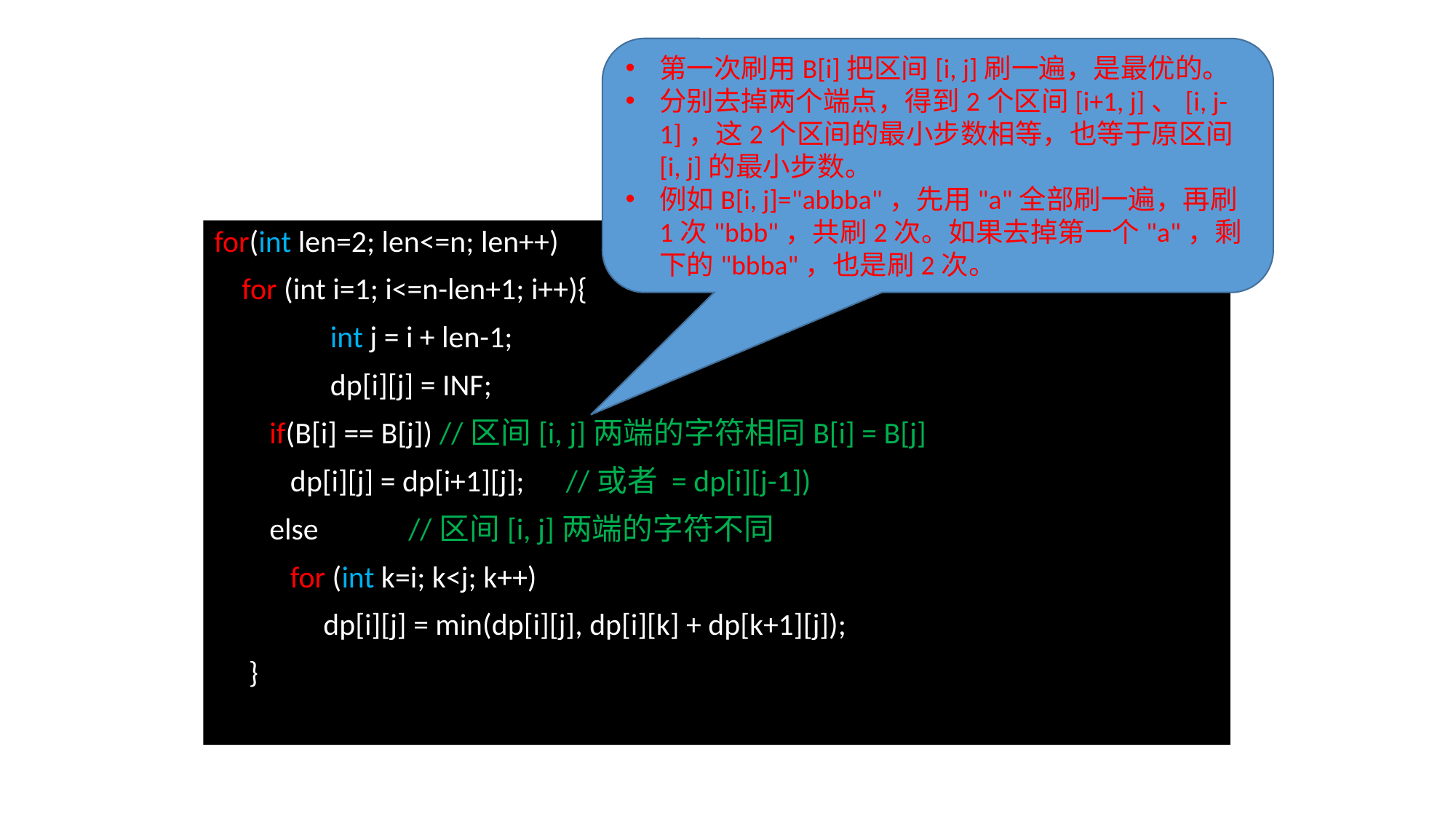

第一次刷用B[i]把区间[i, j]刷一遍，是最优的。
分别去掉两个端点，得到2个区间[i+1, j]、[i, j-1]，这2个区间的最小步数相等，也等于原区间[i, j]的最小步数。
例如B[i, j]="abbba"，先用"a"全部刷一遍，再刷1次"bbb"，共刷2次。如果去掉第一个"a"，剩下的"bbba"，也是刷2次。
for(int len=2; len<=n; len++)
    for (int i=1; i<=n-len+1; i++){
	 int j = i + len-1;
	 dp[i][j] = INF;
        if(B[i] == B[j]) //区间[i, j]两端的字符相同B[i] = B[j]
           dp[i][j] = dp[i+1][j];      //或者 = dp[i][j-1])
        else             //区间[i, j]两端的字符不同
           for (int k=i; k<j; k++)
             	dp[i][j] = min(dp[i][j], dp[i][k] + dp[k+1][j]);
     }